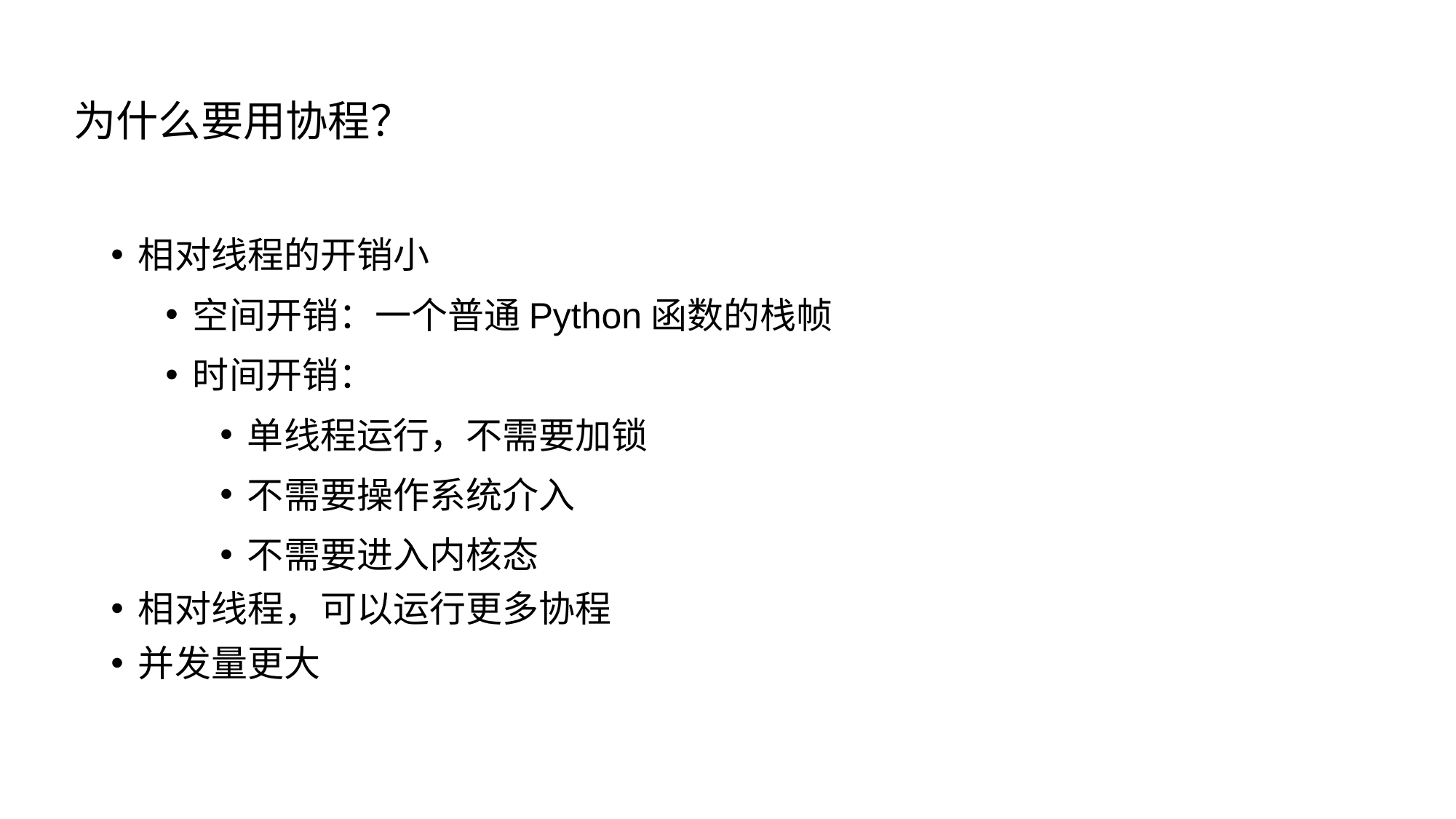

# 为什么要用协程？
相对线程的开销小
空间开销：一个普通Python函数的栈帧
时间开销：
单线程运行，不需要加锁
不需要操作系统介入
不需要进入内核态
相对线程，可以运行更多协程
并发量更大